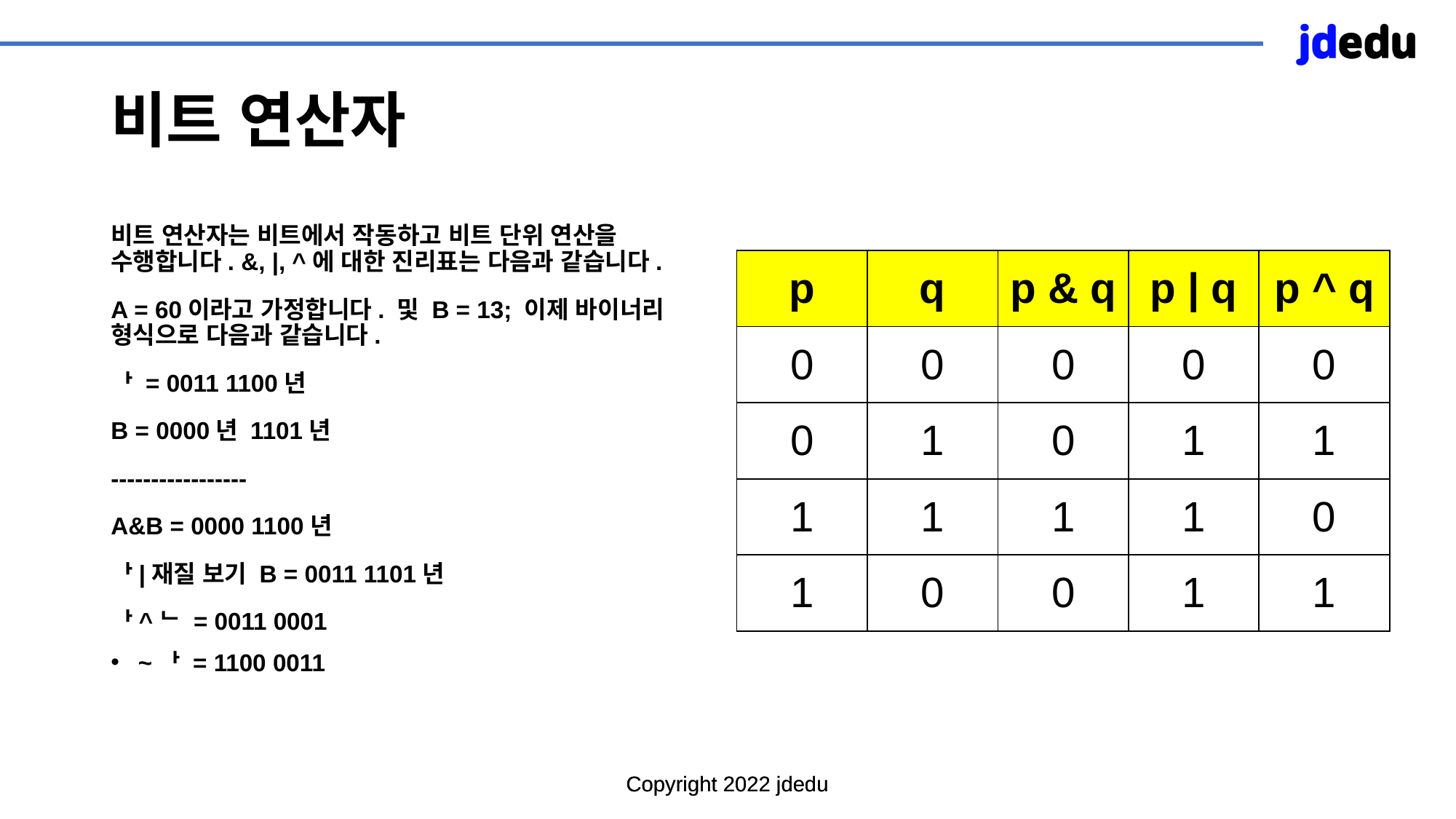

# 비트 연산자
비트 연산자는 비트에서 작동하고 비트 단위 연산을 수행합니다. &, |, ^에 대한 진리표는 다음과 같습니다.
A = 60이라고 가정합니다. 및 B = 13; 이제 바이너리 형식으로 다음과 같습니다.
ᅡ = 0011 1100년
B = 0000년 1101년
-----------------
A&B = 0000 1100년
ᅡ|재질 보기 B = 0011 1101년
ᅡ^ᄂ = 0011 0001
~ᅡ = 1100 0011
| p | q | p & q | p | q | p ^ q |
| --- | --- | --- | --- | --- |
| 0 | 0 | 0 | 0 | 0 |
| 0 | 1 | 0 | 1 | 1 |
| 1 | 1 | 1 | 1 | 0 |
| 1 | 0 | 0 | 1 | 1 |